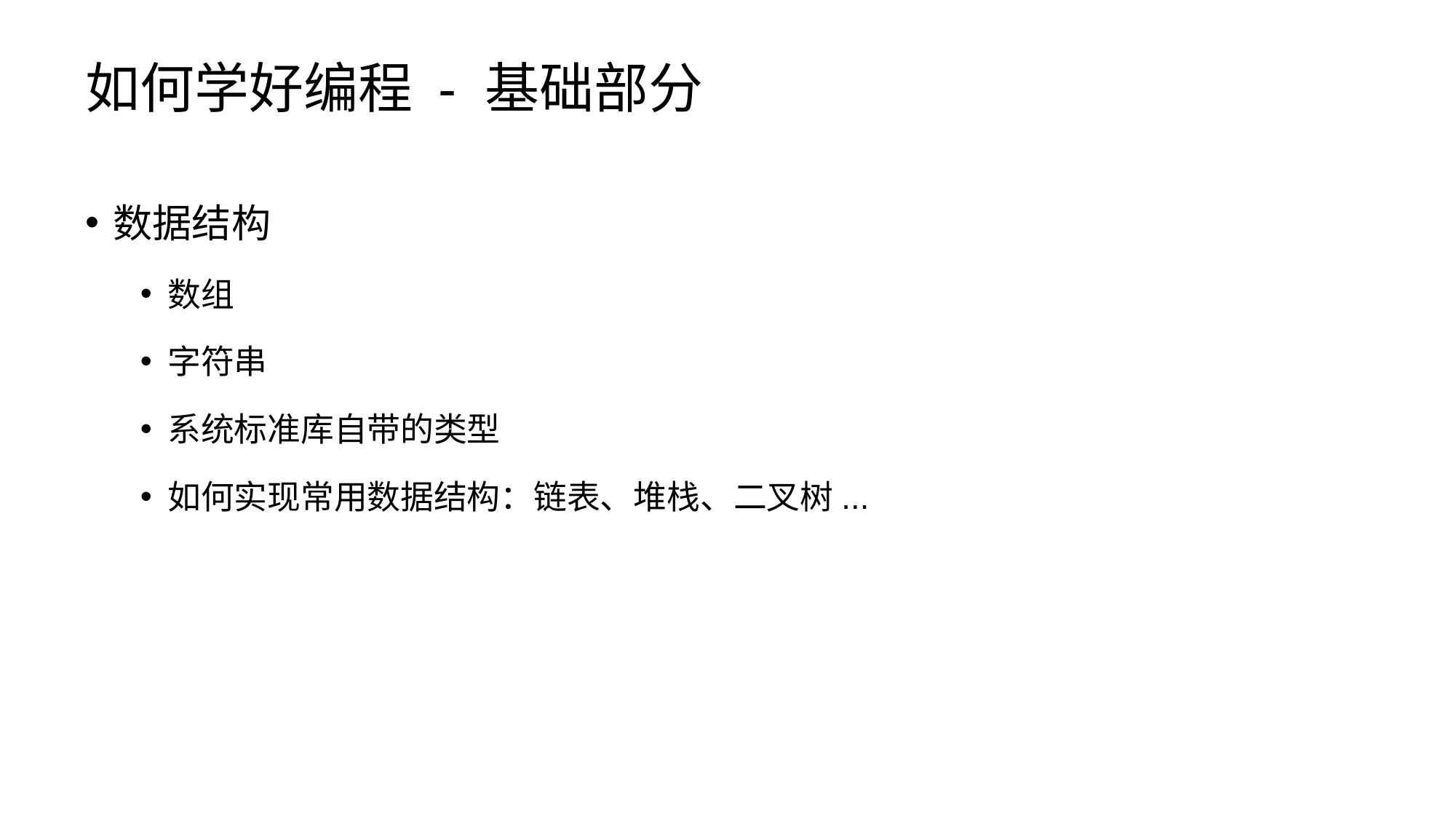

# 如何学好编程 - 基础部分
数据结构
数组
字符串
系统标准库自带的类型
如何实现常用数据结构：链表、堆栈、二叉树...